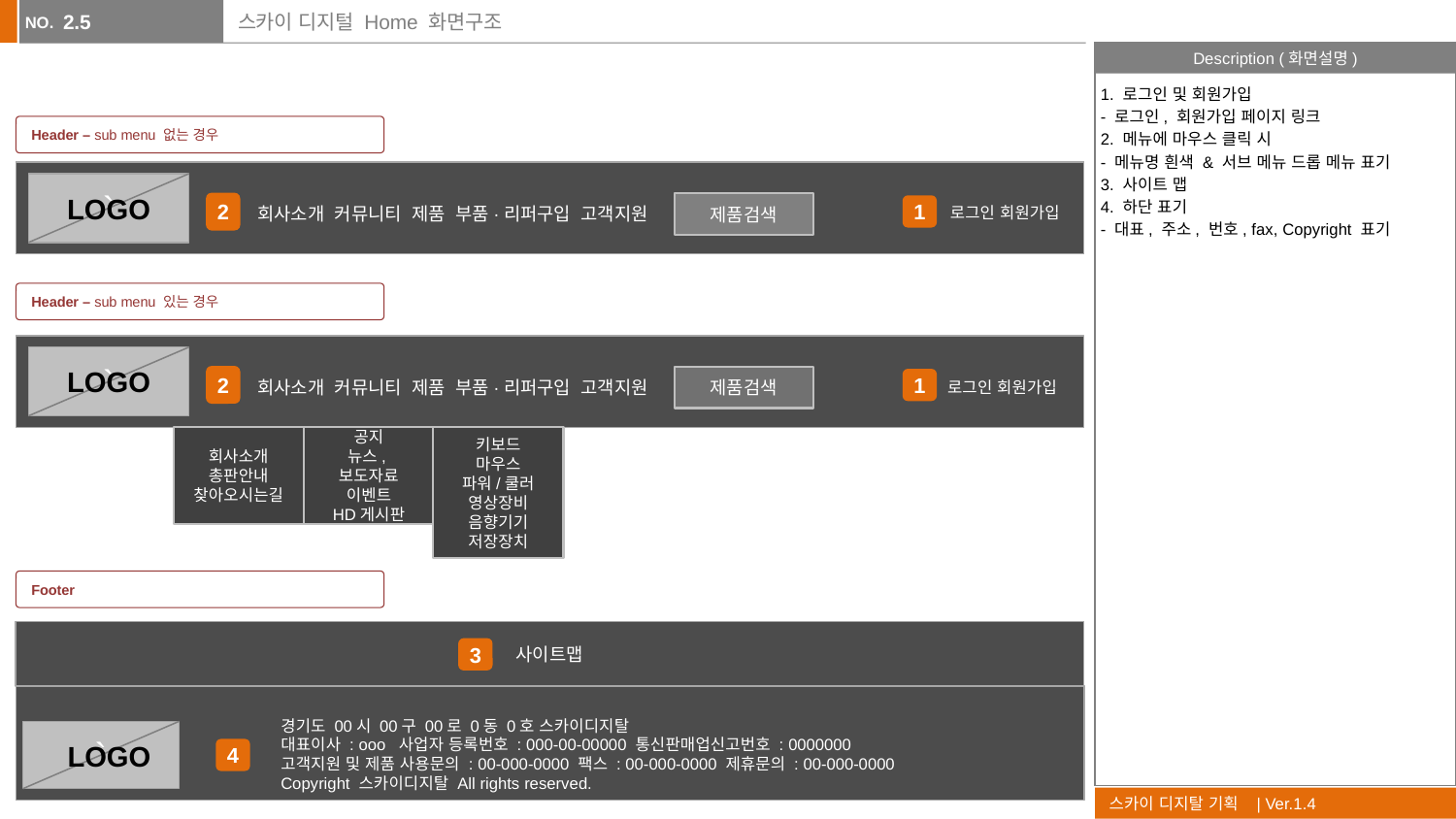

2.5
# 스카이 디지털 Home 화면구조
1. 로그인 및 회원가입
- 로그인, 회원가입 페이지 링크
2. 메뉴에 마우스 클릭 시
- 메뉴명 흰색 & 서브 메뉴 드롭 메뉴 표기
3. 사이트 맵
4. 하단 표기
- 대표, 주소, 번호, fax, Copyright 표기
Header – sub menu 없는 경우

`
LOGO
2
제품검색
1
로그인 회원가입
회사소개  커뮤니티  제품  부품·리퍼구입  고객지원
Header – sub menu 있는 경우

`
LOGO
2
제품검색
1
회사소개  커뮤니티  제품  부품·리퍼구입  고객지원
로그인 회원가입
키보드
마우스
파워/쿨러
영상장비
음향기기
저장장치
회사소개
총판안내
찾아오시는길
공지
뉴스,보도자료
이벤트
HD게시판
Footer
사이트맵
3

경기도 00시 00구 00로 0동 0호 스카이디지탈
대표이사 : ooo  사업자 등록번호 : 000-00-00000 통신판매업신고번호 : 0000000
고객지원 및 제품 사용문의 : 00-000-0000 팩스 : 00-000-0000 제휴문의 : 00-000-0000
Copyright 스카이디지탈 All rights reserved.
`
LOGO
4